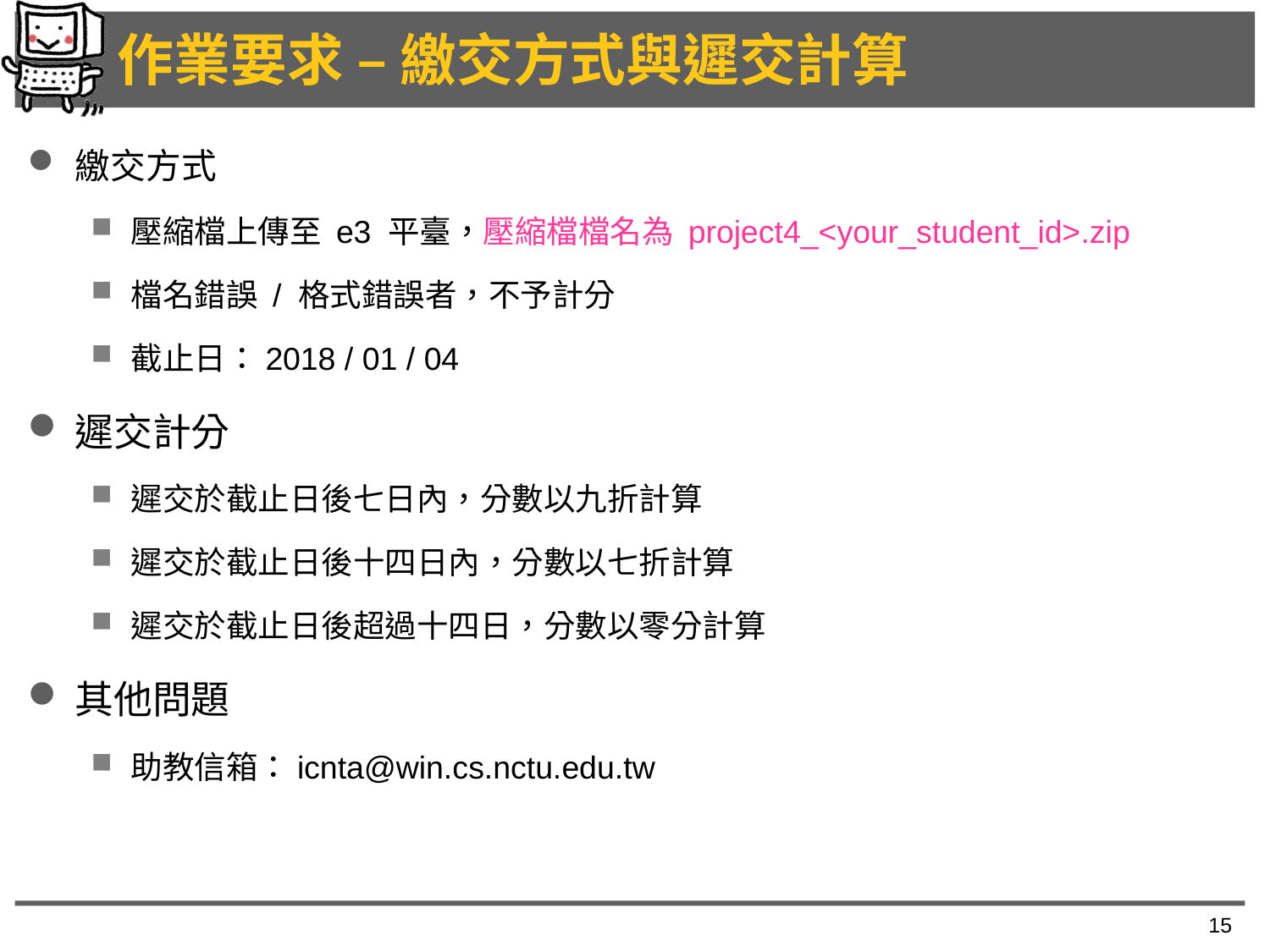

# 作業要求 – 繳交方式與遲交計算
繳交方式
壓縮檔上傳至 e3 平臺，壓縮檔檔名為 project4_<your_student_id>.zip
檔名錯誤 / 格式錯誤者，不予計分
截止日：2018 / 01 / 04
遲交計分
遲交於截止日後七日內，分數以九折計算
遲交於截止日後十四日內，分數以七折計算
遲交於截止日後超過十四日，分數以零分計算
其他問題
助教信箱：icnta@win.cs.nctu.edu.tw

15